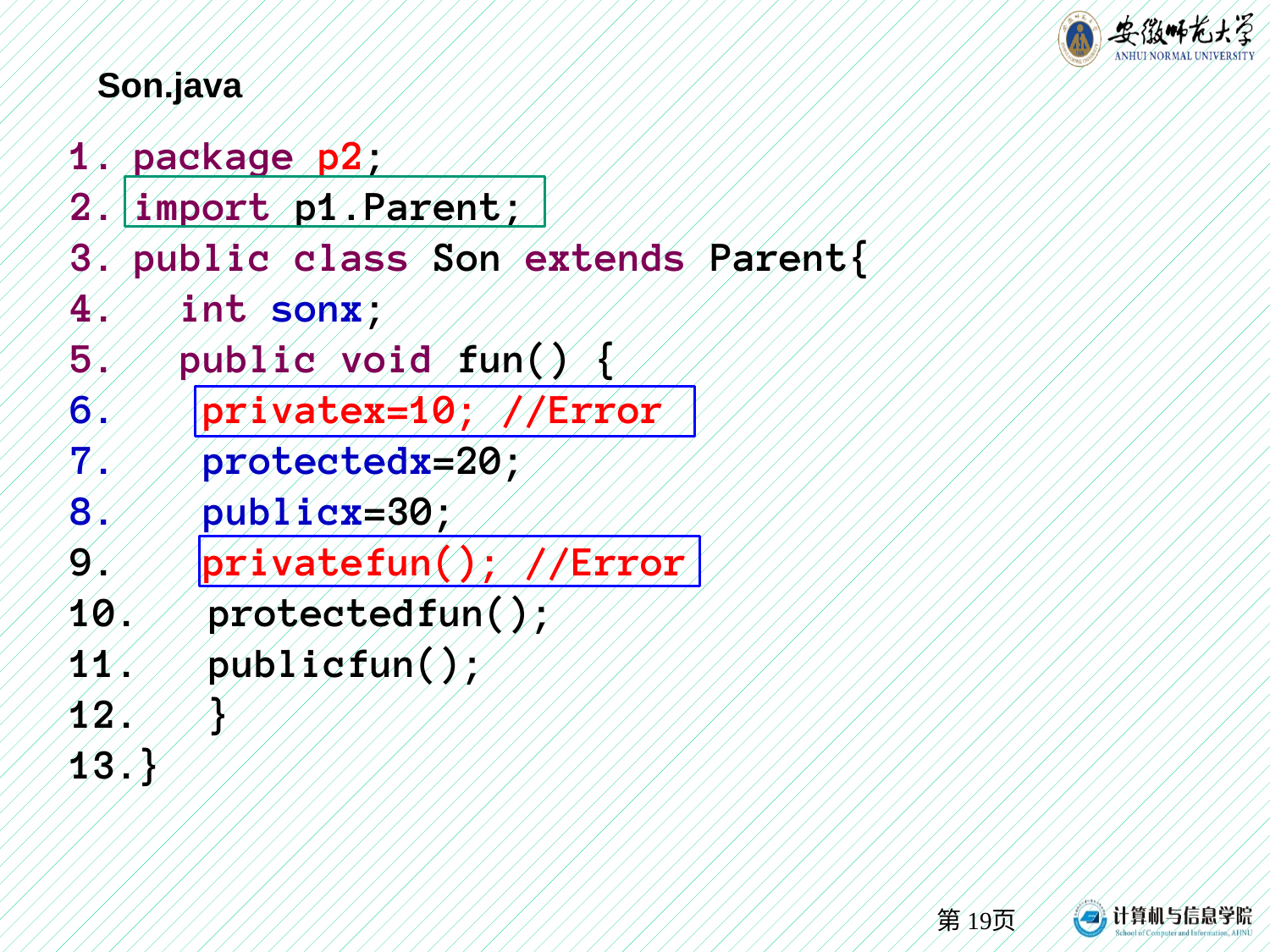

Son.java
package p2;
import p1.Parent;
public class Son extends Parent{
  int sonx;
  public void fun() {
   privatex=10; //Error
   protectedx=20;
   publicx=30;
   privatefun(); //Error
   protectedfun();
   publicfun();
   }
}

第19页